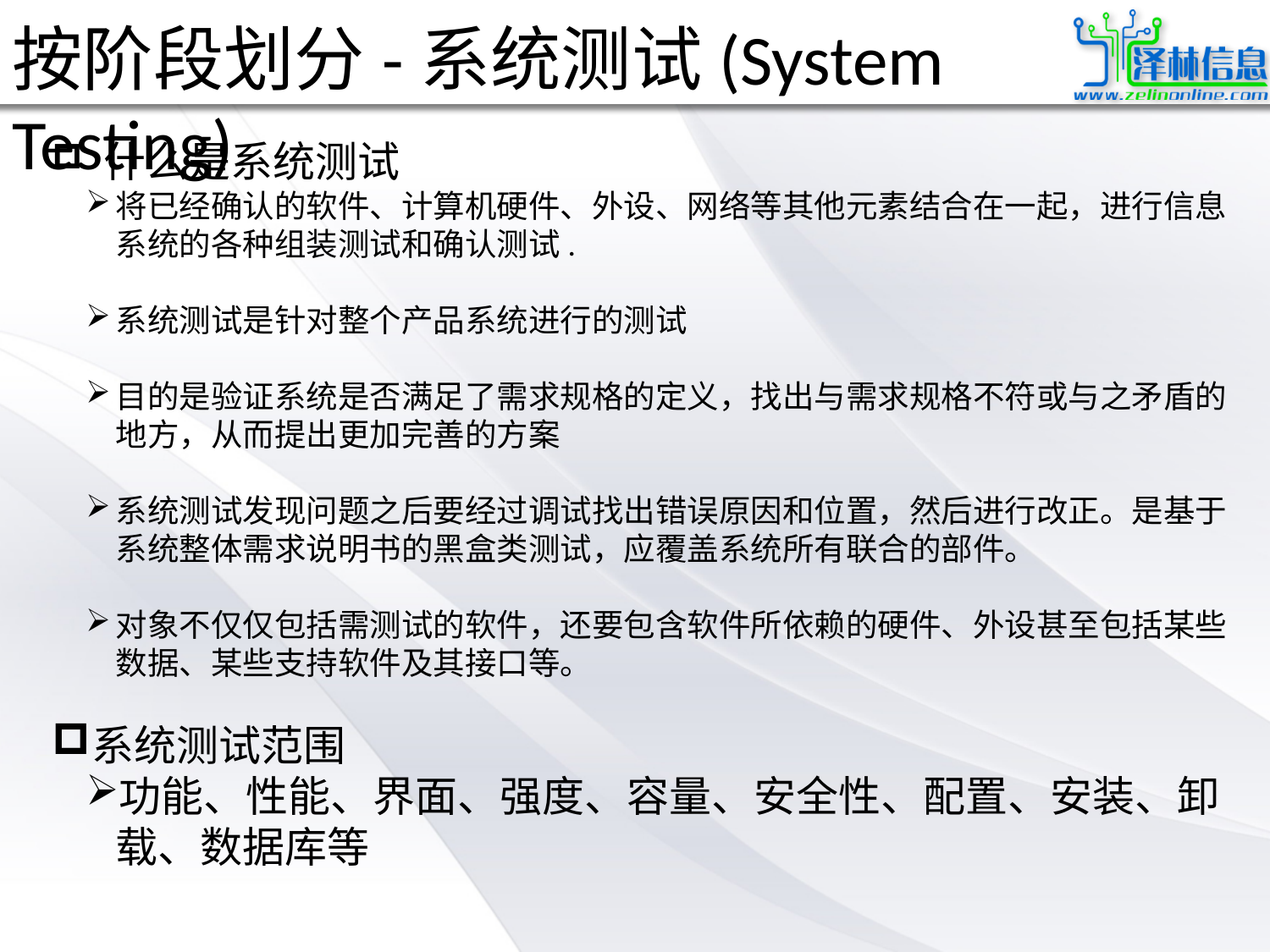

# 按阶段划分-系统测试(System Testing)
 什么是系统测试
将已经确认的软件、计算机硬件、外设、网络等其他元素结合在一起，进行信息系统的各种组装测试和确认测试.

系统测试是针对整个产品系统进行的测试

目的是验证系统是否满足了需求规格的定义，找出与需求规格不符或与之矛盾的地方，从而提出更加完善的方案

系统测试发现问题之后要经过调试找出错误原因和位置，然后进行改正。是基于系统整体需求说明书的黑盒类测试，应覆盖系统所有联合的部件。

对象不仅仅包括需测试的软件，还要包含软件所依赖的硬件、外设甚至包括某些数据、某些支持软件及其接口等。

系统测试范围
功能、性能、界面、强度、容量、安全性、配置、安装、卸载、数据库等